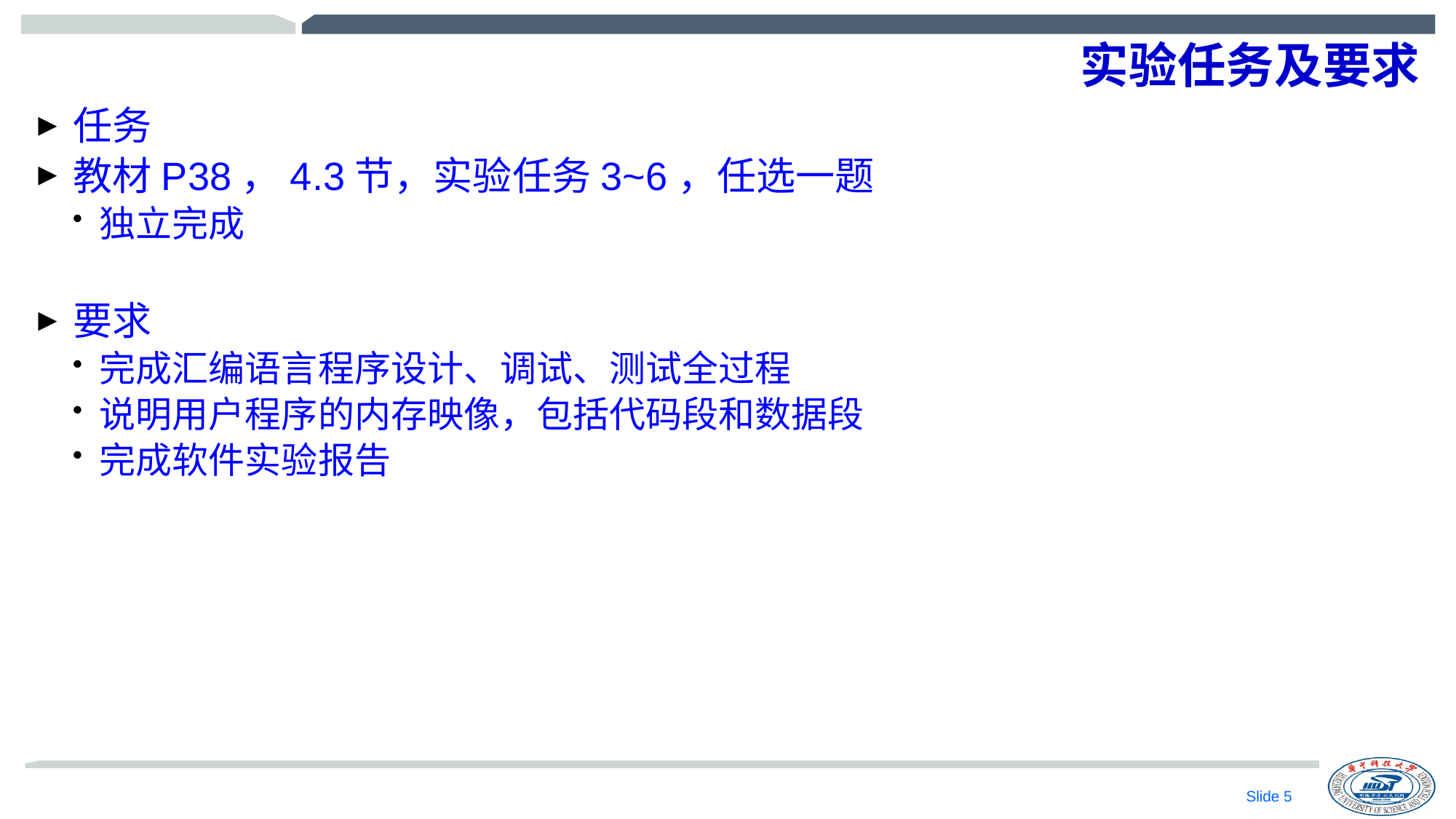

# 实验任务及要求
任务
教材P38，4.3节，实验任务3~6，任选一题
独立完成

要求
完成汇编语言程序设计、调试、测试全过程
说明用户程序的内存映像，包括代码段和数据段
完成软件实验报告

Slide 5